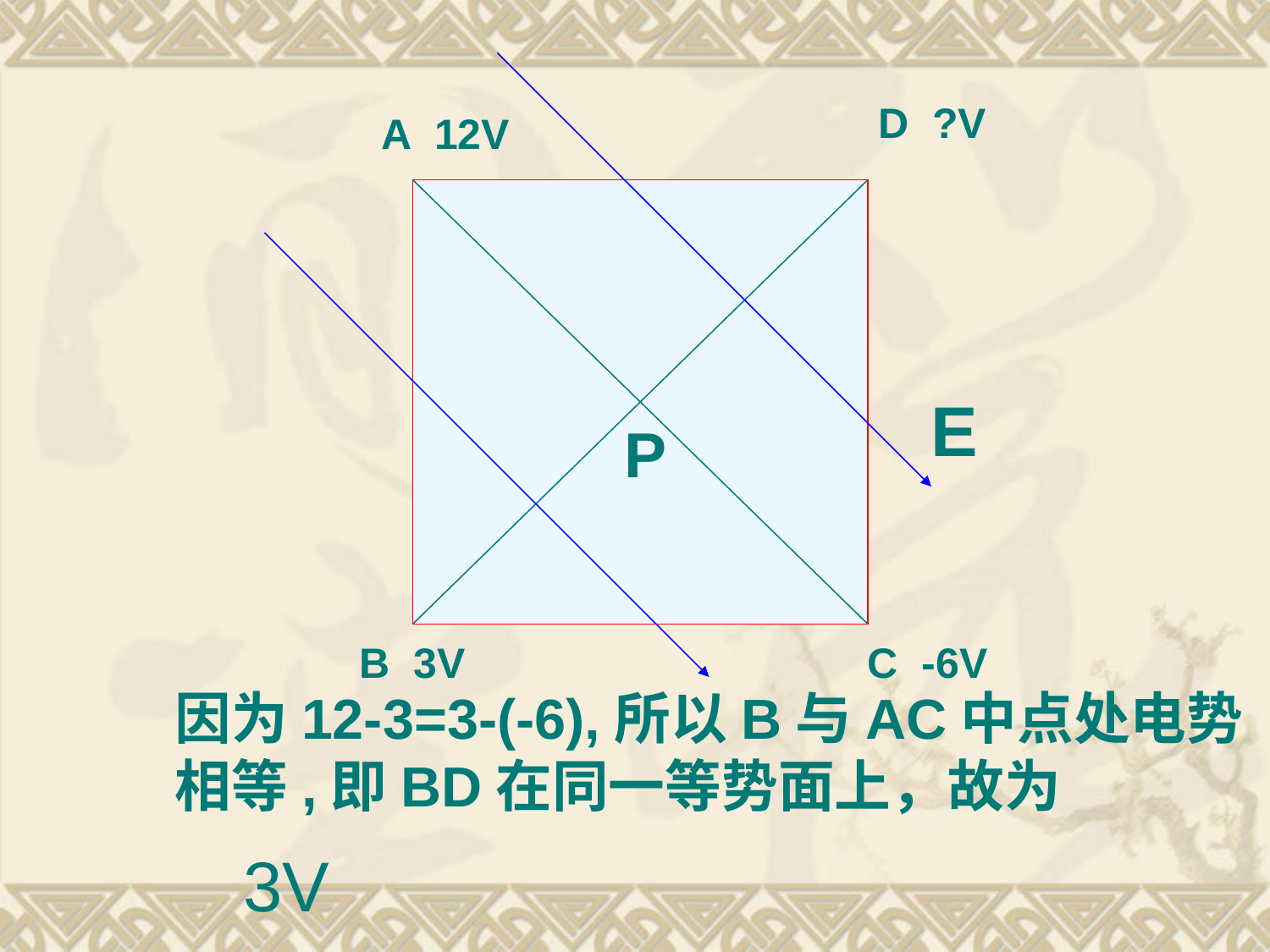

D  ?V
A  12V

E
P
B  3V
C  -6V
因为12-3=3-(-6),所以B与AC中点处电势
相等,即BD在同一等势面上，故为
3V